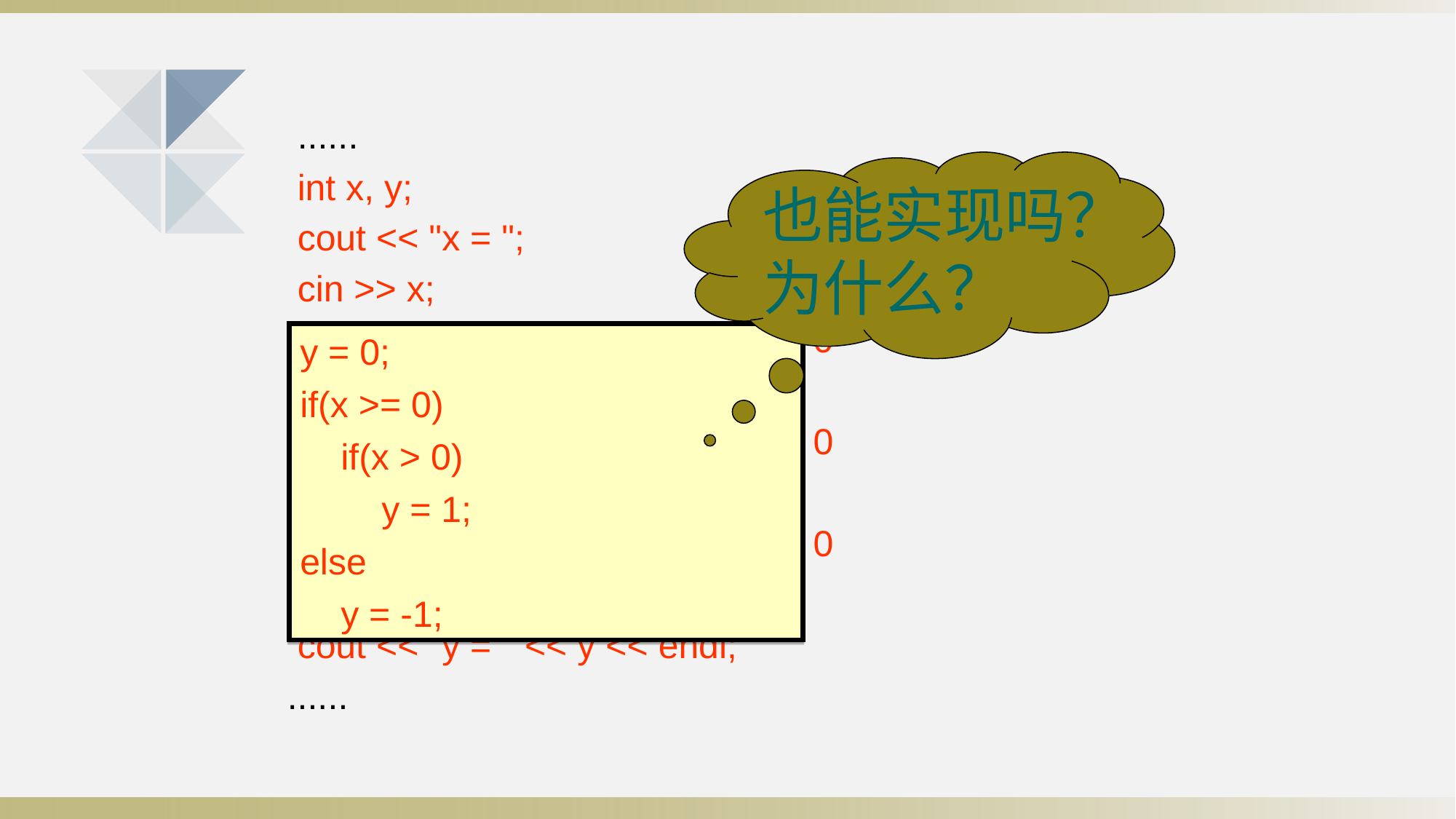

......
    int x, y;
    cout << "x = ";
    cin >> x;
    if(x > 0)                	// 如果x大于0
    {  y = 1;     }
    else if (x < 0)     	// 如果x小于0
    {  y = -1;    }
    else                   	// 如果x等于0
    {  y = 0;      }
    cout << "y = " << y << endl;
   ......

也能实现吗？
为什么？
y = 0;
if(x >= 0)
    if(x > 0)
        y = 1;
else
    y = -1;